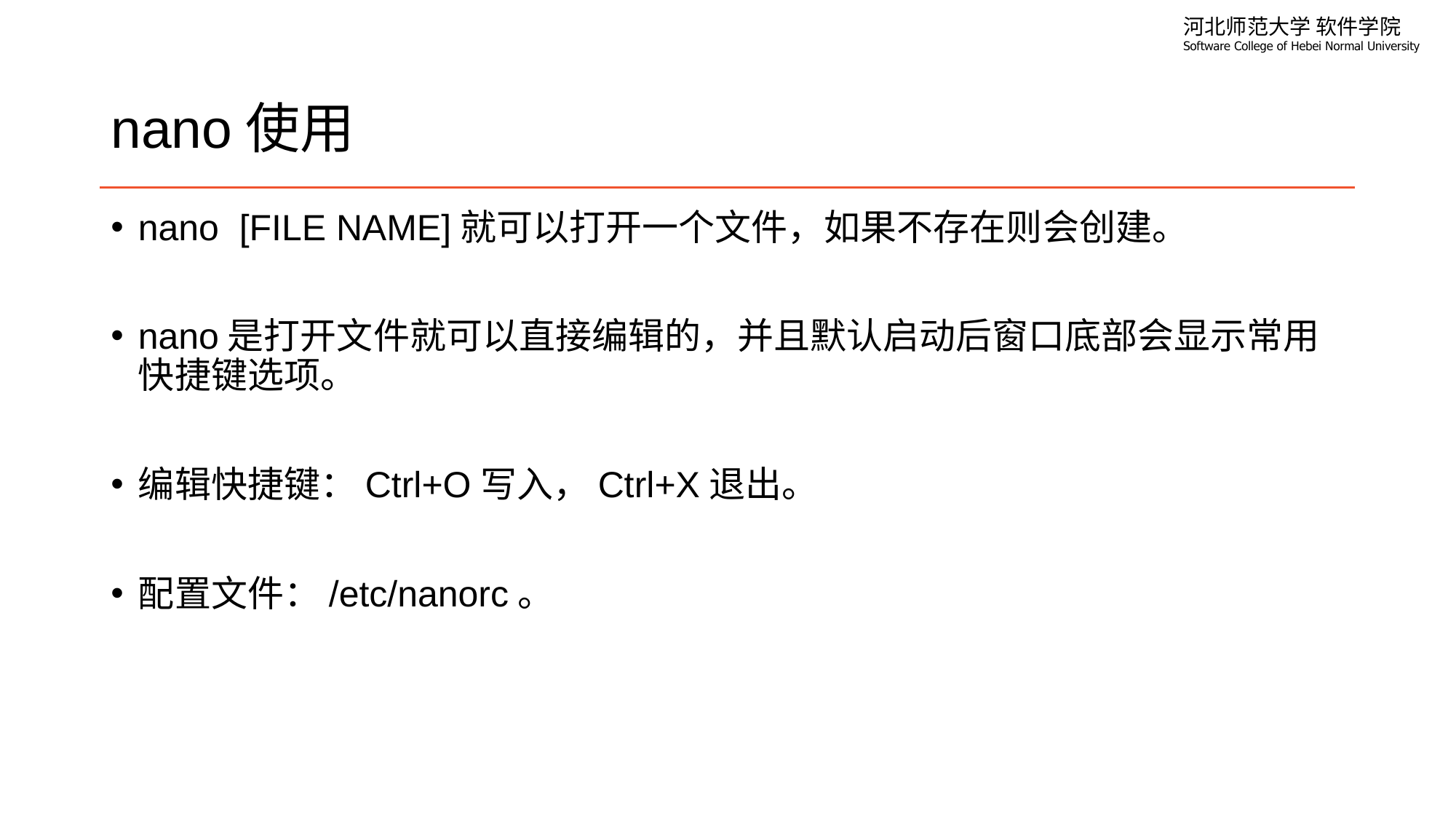

# nano使用
nano  [FILE NAME]就可以打开一个文件，如果不存在则会创建。

nano是打开文件就可以直接编辑的，并且默认启动后窗口底部会显示常用快捷键选项。

编辑快捷键：Ctrl+O写入，Ctrl+X退出。

配置文件：/etc/nanorc。